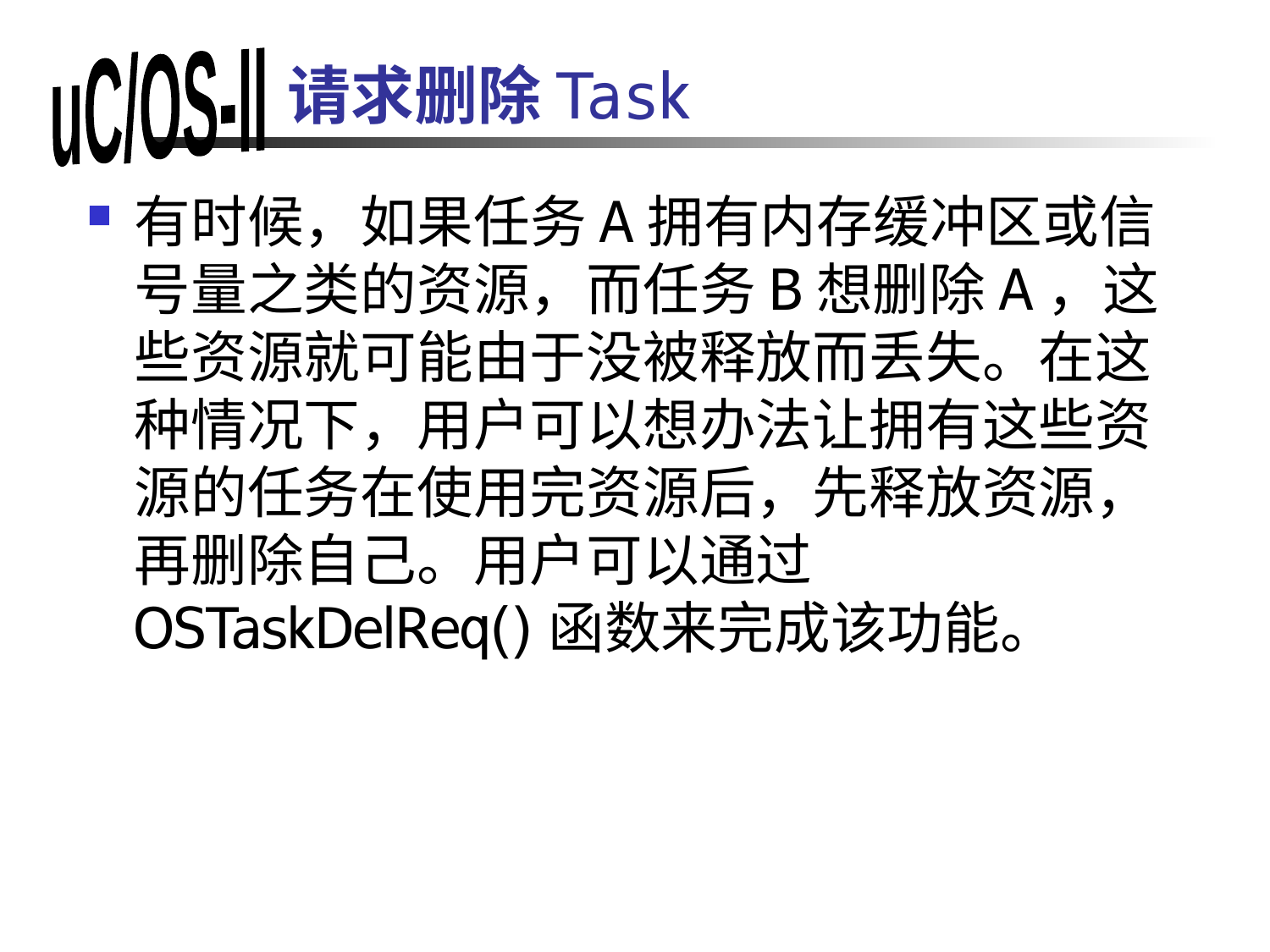

# 请求删除Task
有时候，如果任务A拥有内存缓冲区或信号量之类的资源，而任务B想删除A，这些资源就可能由于没被释放而丢失。在这种情况下，用户可以想办法让拥有这些资源的任务在使用完资源后，先释放资源，再删除自己。用户可以通过OSTaskDelReq()函数来完成该功能。